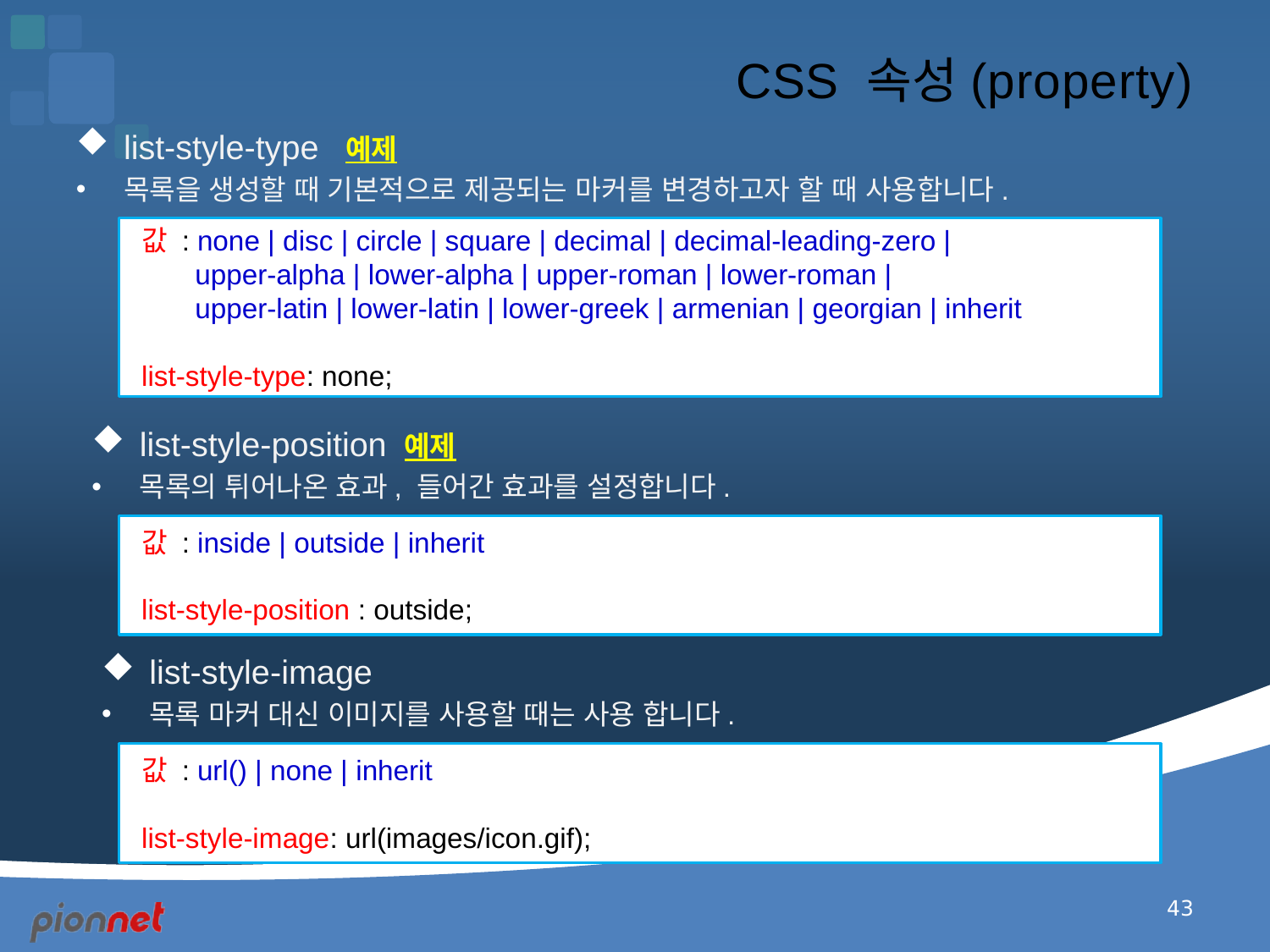

# CSS 속성(property)
list-style-type  예제
목록을 생성할 때 기본적으로 제공되는 마커를 변경하고자 할 때 사용합니다.
값 : none | disc | circle | square | decimal | decimal-leading-zero |
upper-alpha | lower-alpha | upper-roman | lower-roman |
upper-latin | lower-latin | lower-greek | armenian | georgian | inherit

list-style-type: none;
list-style-position 예제
목록의 튀어나온 효과, 들어간 효과를 설정합니다.
값 : inside | outside | inherit

list-style-position : outside;
list-style-image
목록 마커 대신 이미지를 사용할 때는 사용 합니다.
값 : url() | none | inherit

list-style-image: url(images/icon.gif);
43